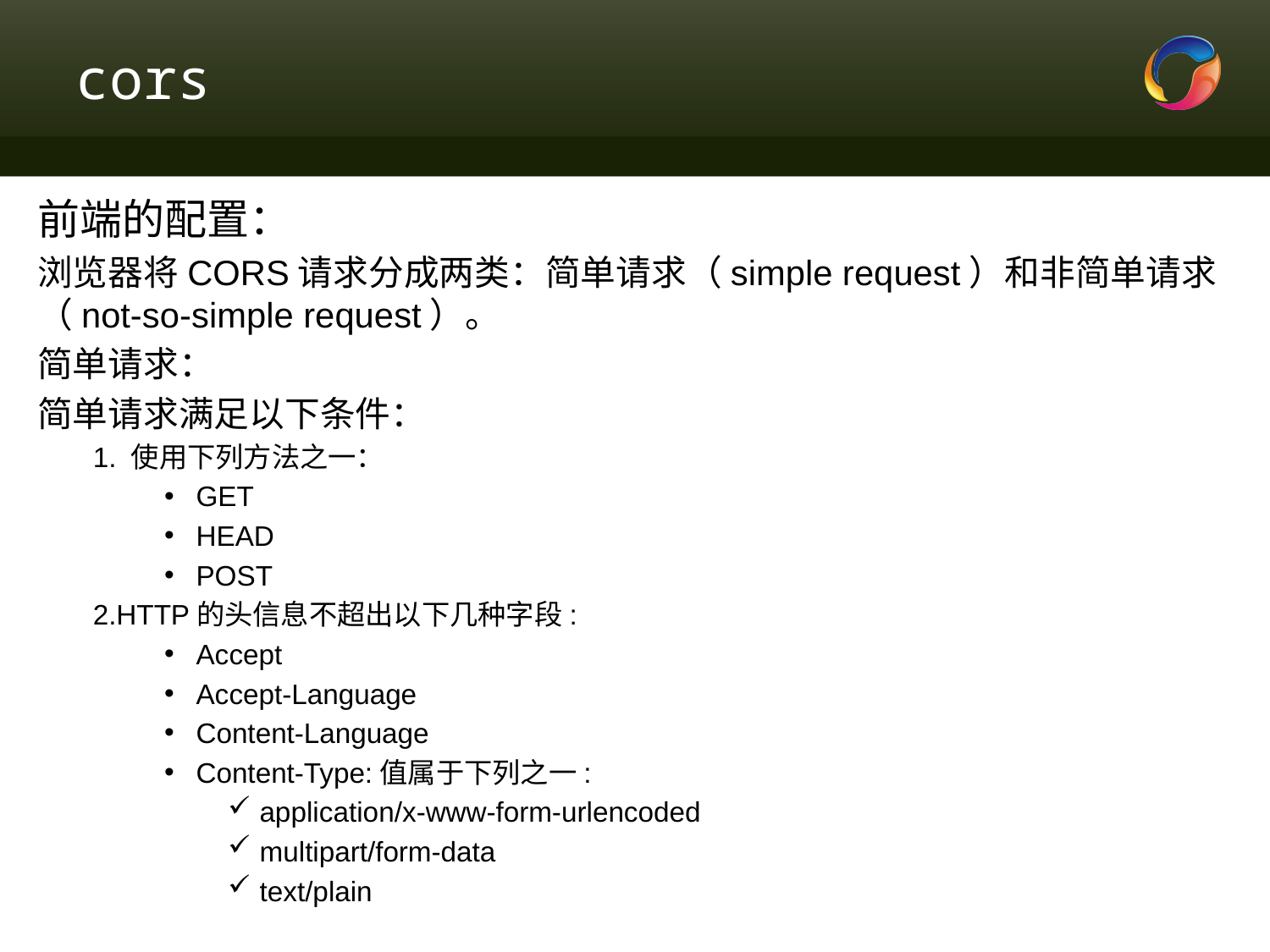

# cors
前端的配置：
浏览器将CORS请求分成两类：简单请求（simple request）和非简单请求（not-so-simple request）。
简单请求：
简单请求满足以下条件：
1. 使用下列方法之一：
GET
HEAD
POST
2.HTTP的头信息不超出以下几种字段:
Accept
Accept-Language
Content-Language
Content-Type:值属于下列之一:
application/x-www-form-urlencoded
multipart/form-data
text/plain